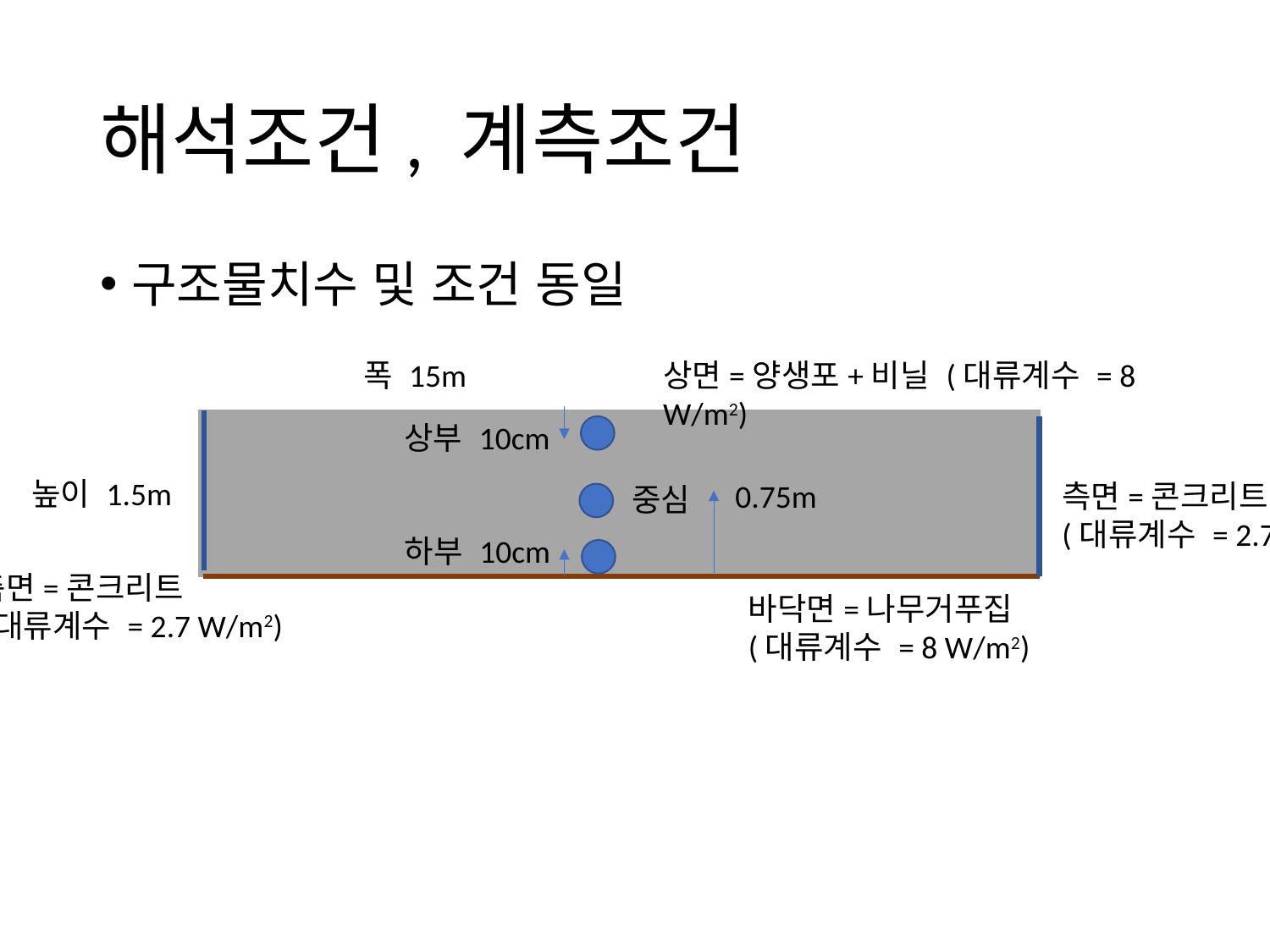

# 해석조건, 계측조건
구조물치수 및 조건 동일
폭 15m
상면=양생포+비닐 (대류계수 = 8 W/m2)

상부 10cm

높이 1.5m
0.75m
측면=콘크리트
(대류계수 = 2.7 W/m2)
중심

하부 10cm

측면=콘크리트
(대류계수 = 2.7 W/m2)
바닥면=나무거푸집
(대류계수 = 8 W/m2)